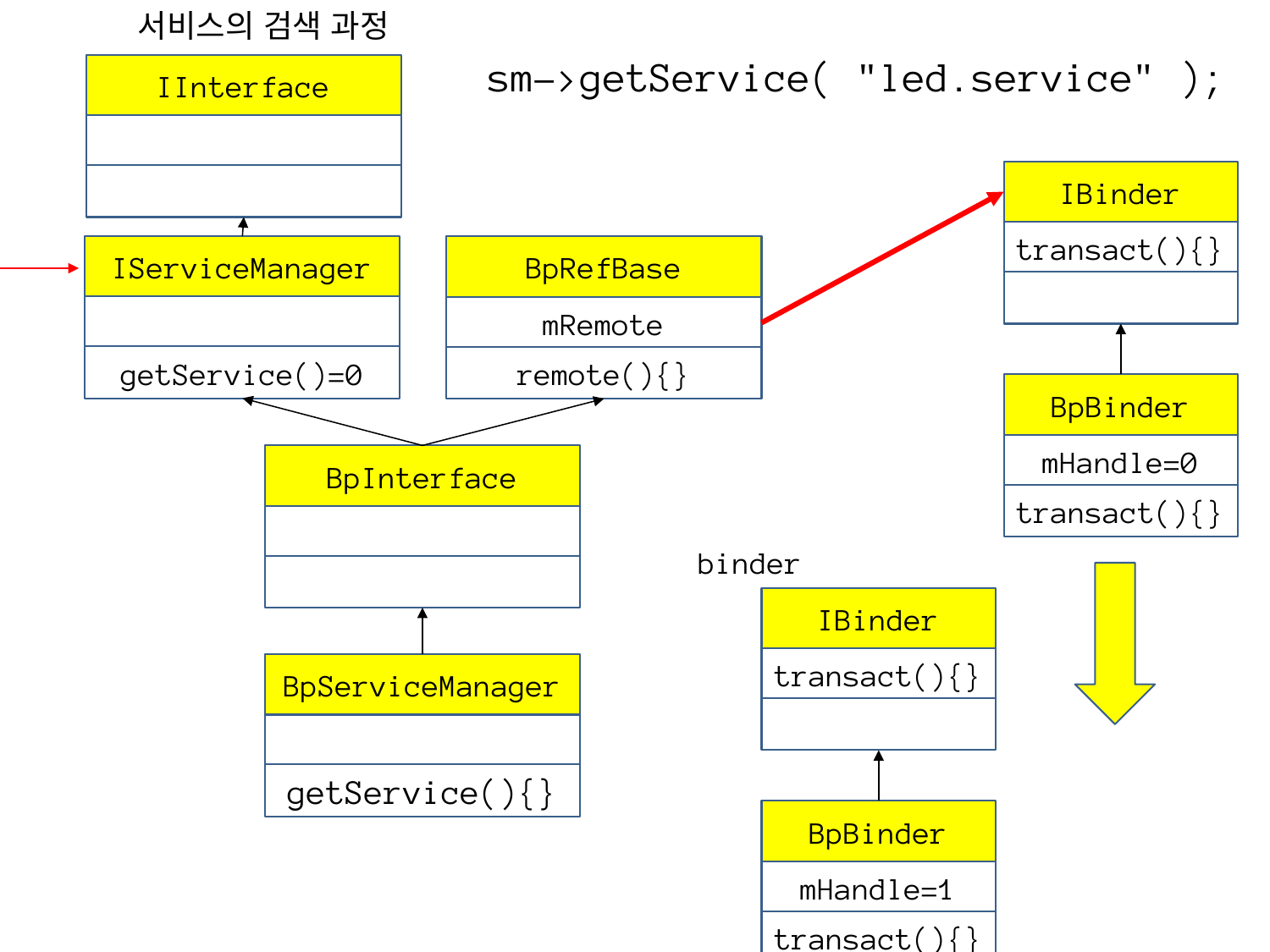

서비스의 검색 과정
sm->getService( "led.service" );
IInterface

IBinder

transact(){}
sm
IServiceManager
BpRefBase

mRemote
getService()=0
remote(){}
BpBinder
mHandle=0
BpInterface
transact(){}

binder

IBinder
transact(){}
BpServiceManager

getService(){}
BpBinder
mHandle=1
transact(){}